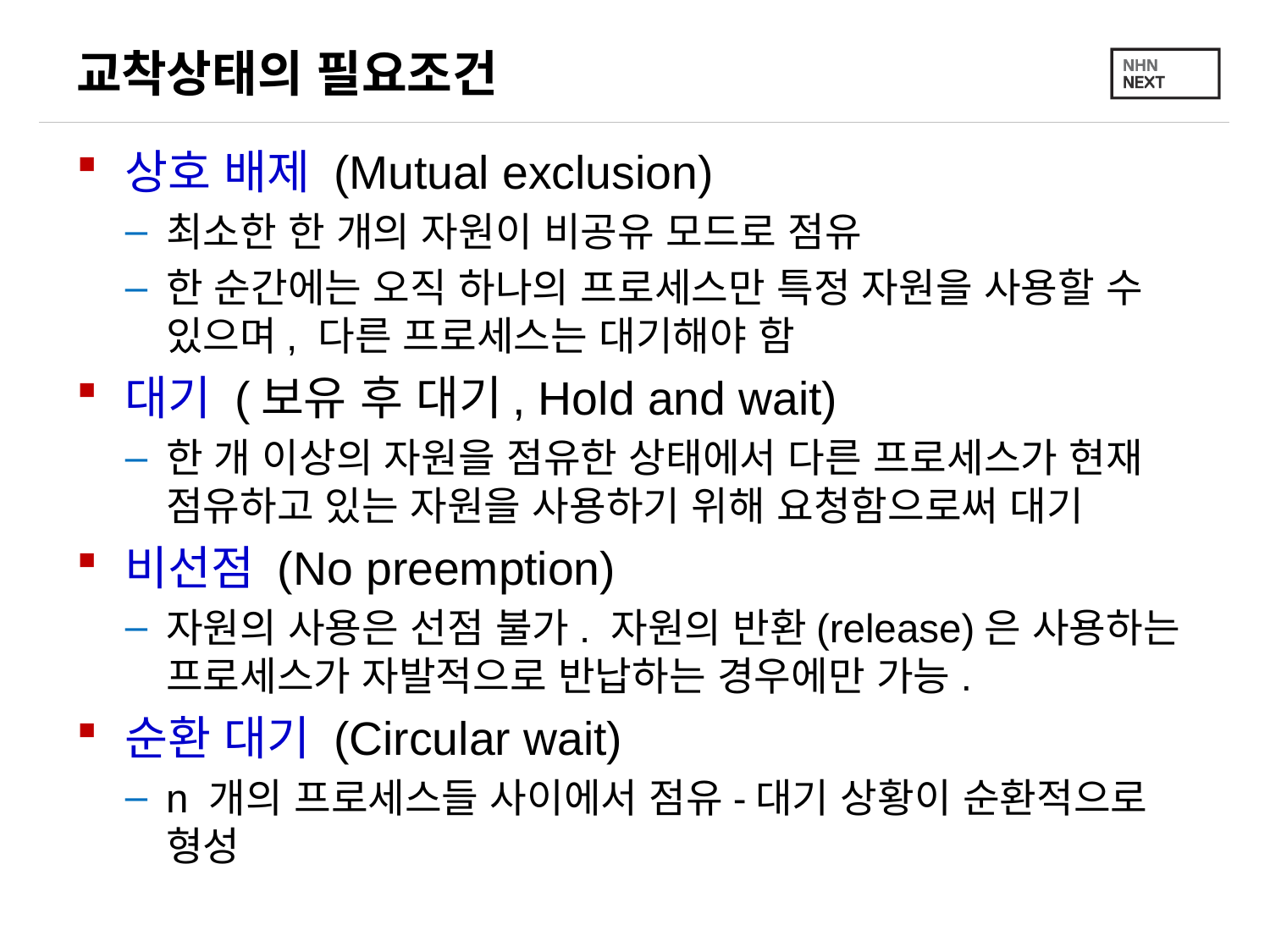

# 교착상태의 필요조건
상호 배제 (Mutual exclusion)
최소한 한 개의 자원이 비공유 모드로 점유
한 순간에는 오직 하나의 프로세스만 특정 자원을 사용할 수 있으며, 다른 프로세스는 대기해야 함
대기 (보유 후 대기, Hold and wait)
한 개 이상의 자원을 점유한 상태에서 다른 프로세스가 현재 점유하고 있는 자원을 사용하기 위해 요청함으로써 대기
비선점 (No preemption)
자원의 사용은 선점 불가. 자원의 반환(release)은 사용하는 프로세스가 자발적으로 반납하는 경우에만 가능.
순환 대기 (Circular wait)
n 개의 프로세스들 사이에서 점유-대기 상황이 순환적으로 형성